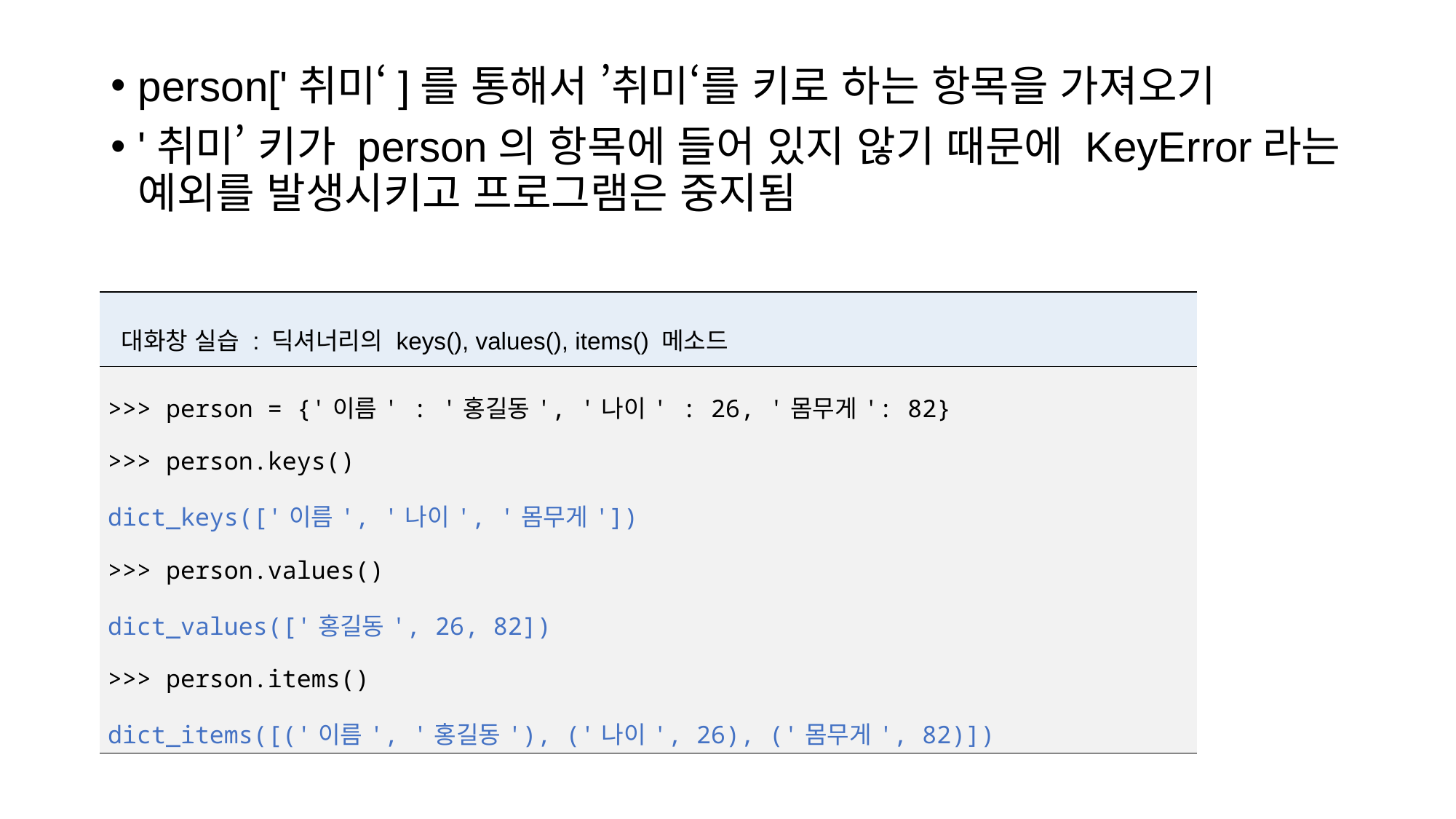

person['취미‘]를 통해서 ’취미‘를 키로 하는 항목을 가져오기
'취미’ 키가 person의 항목에 들어 있지 않기 때문에 KeyError라는 예외를 발생시키고 프로그램은 중지됨
| 대화창 실습 : 딕셔너리의 keys(), values(), items() 메소드 |
| --- |
| >>> person = {'이름' : '홍길동', '나이' : 26, '몸무게': 82} >>> person.keys() dict\_keys(['이름', '나이', '몸무게']) >>> person.values() dict\_values(['홍길동', 26, 82]) >>> person.items() dict\_items([('이름', '홍길동'), ('나이', 26), ('몸무게', 82)]) |